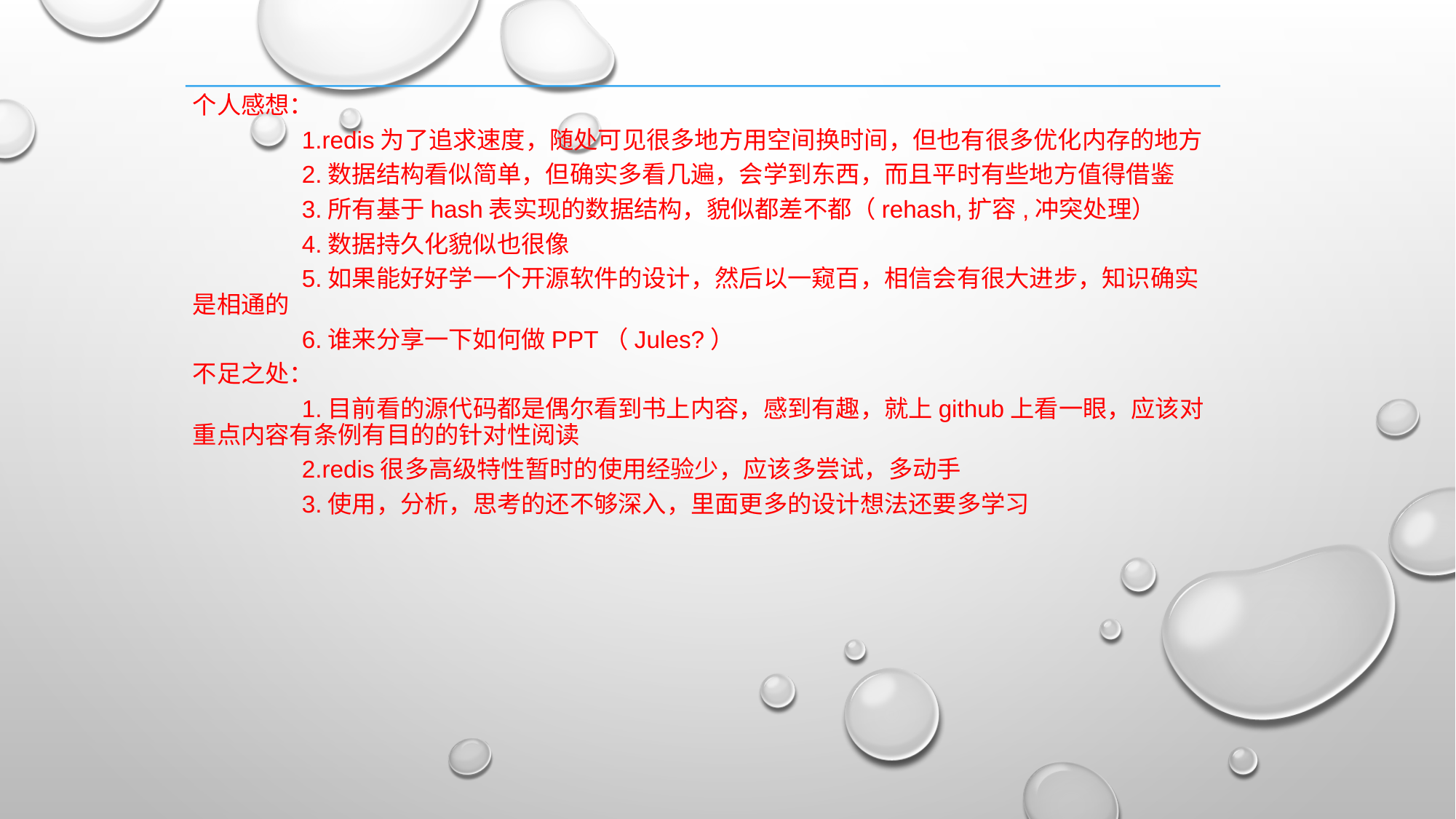

个人感想：
	1.redis为了追求速度，随处可见很多地方用空间换时间，但也有很多优化内存的地方
	2.数据结构看似简单，但确实多看几遍，会学到东西，而且平时有些地方值得借鉴
	3.所有基于hash表实现的数据结构，貌似都差不都（rehash,扩容,冲突处理）
	4.数据持久化貌似也很像
	5.如果能好好学一个开源软件的设计，然后以一窥百，相信会有很大进步，知识确实是相通的
	6.谁来分享一下如何做PPT（Jules?）
不足之处：
	1.目前看的源代码都是偶尔看到书上内容，感到有趣，就上github上看一眼，应该对重点内容有条例有目的的针对性阅读
	2.redis很多高级特性暂时的使用经验少，应该多尝试，多动手
	3.使用，分析，思考的还不够深入，里面更多的设计想法还要多学习